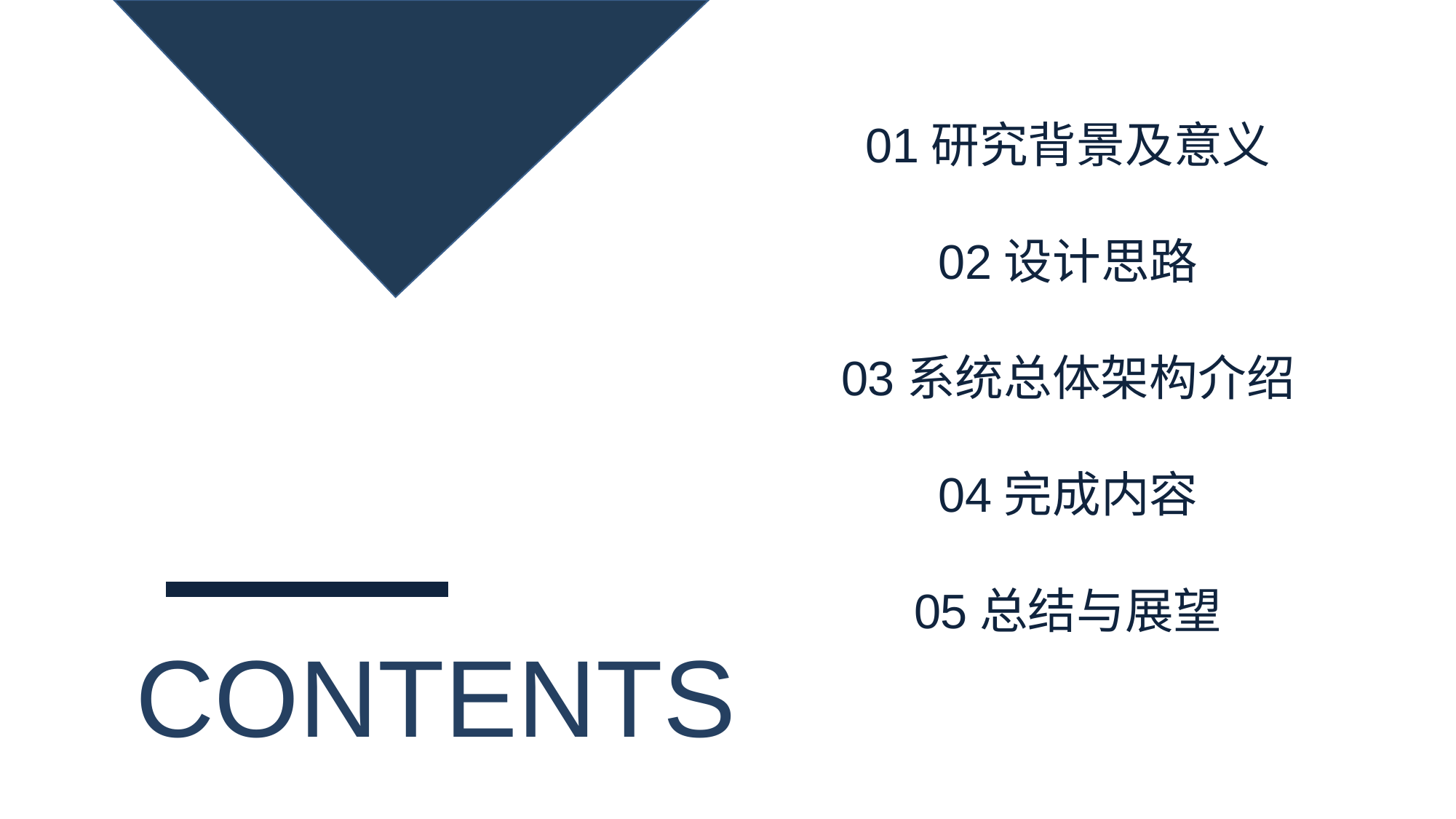

01研究背景及意义
02设计思路
03系统总体架构介绍
04完成内容
05总结与展望

# CONTENTS